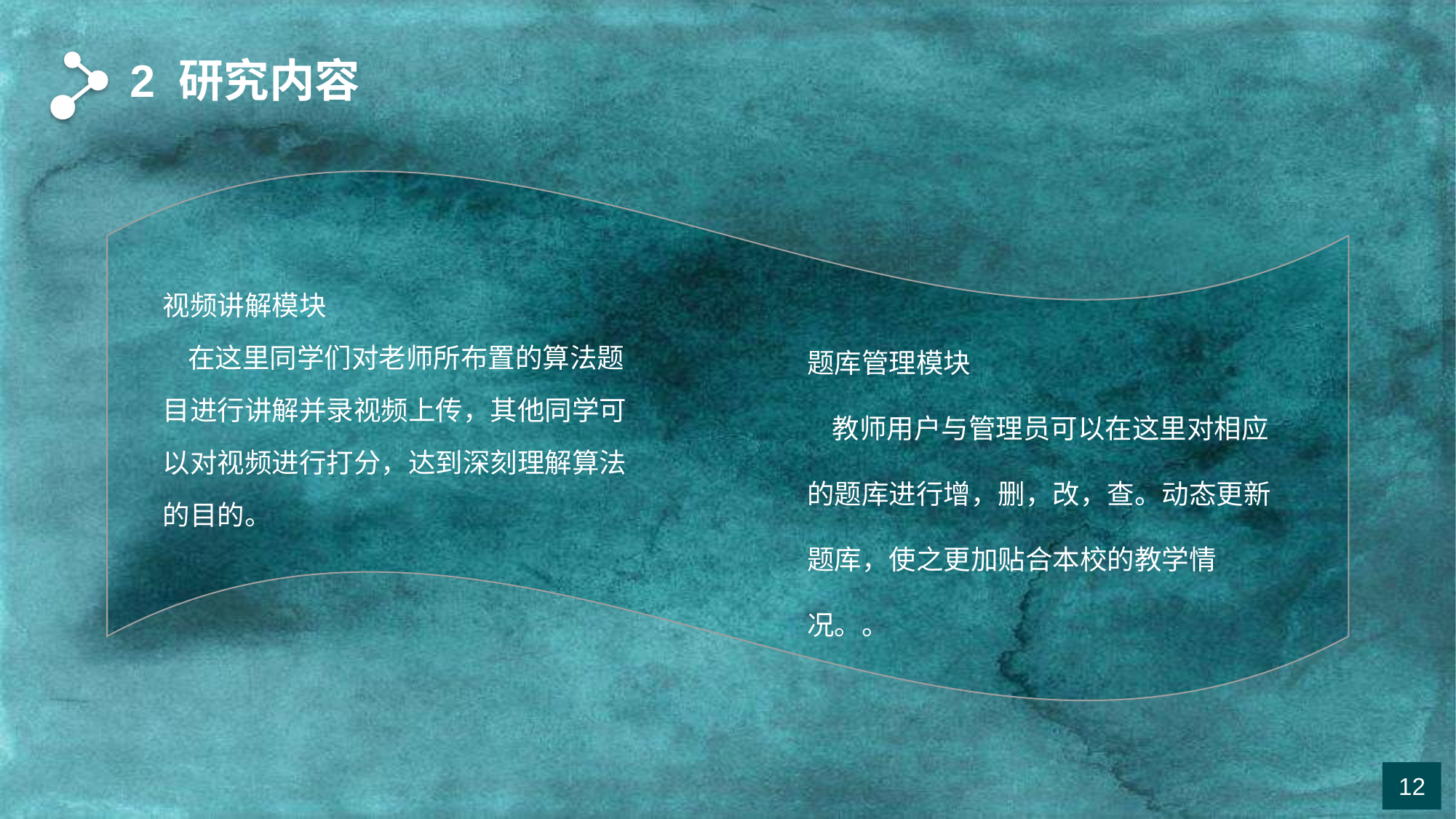

2 研究内容

视频讲解模块
   在这里同学们对老师所布置的算法题目进行讲解并录视频上传，其他同学可以对视频进行打分，达到深刻理解算法的目的。
题库管理模块
   教师用户与管理员可以在这里对相应的题库进行增，删，改，查。动态更新题库，使之更加贴合本校的教学情况。。